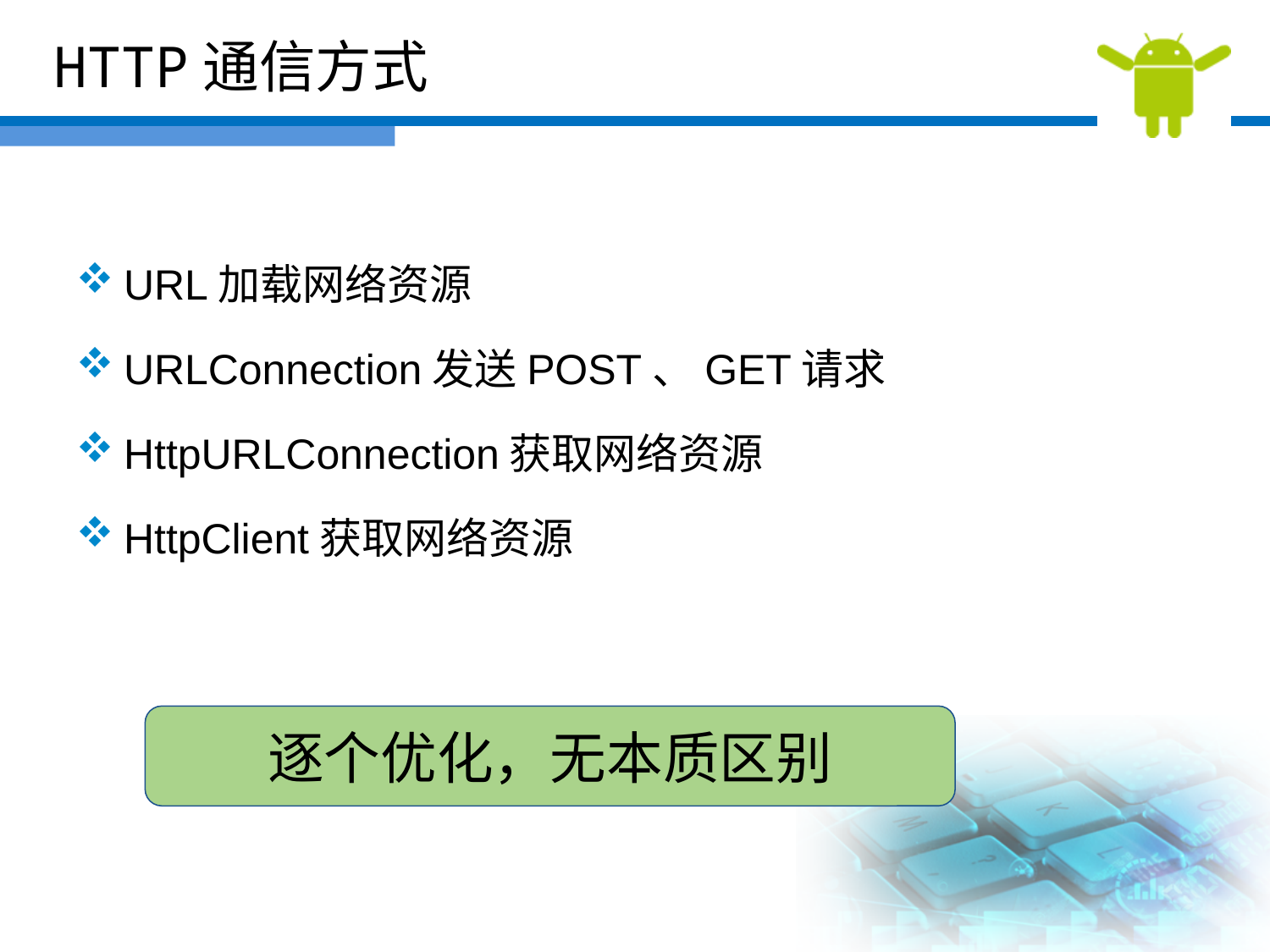

HTTP通信方式
URL加载网络资源
URLConnection发送POST、GET请求
HttpURLConnection获取网络资源
HttpClient获取网络资源
逐个优化，无本质区别